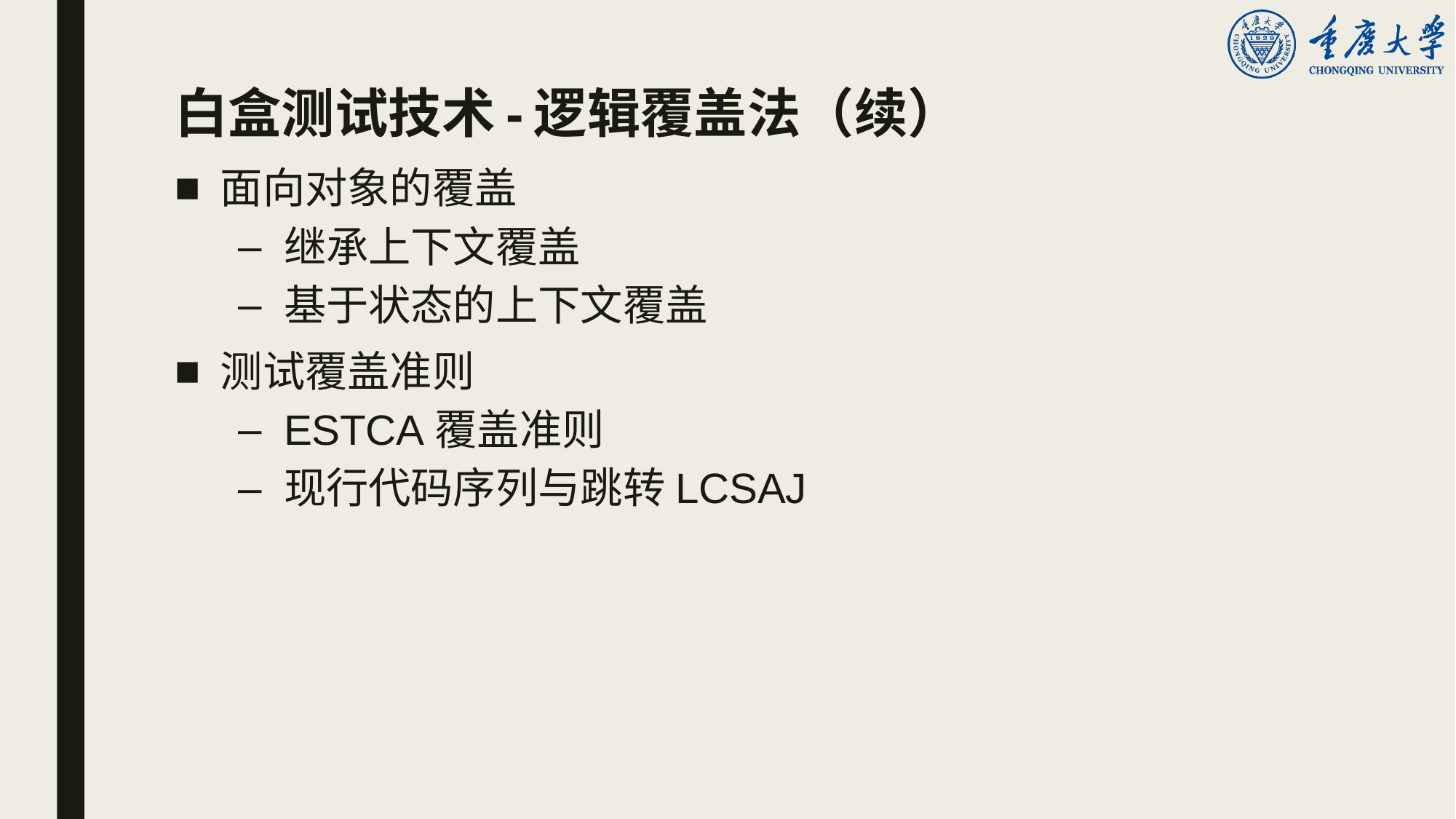

# 白盒测试技术-逻辑覆盖法（续）
面向对象的覆盖
继承上下文覆盖
基于状态的上下文覆盖
测试覆盖准则
ESTCA覆盖准则
现行代码序列与跳转LCSAJ